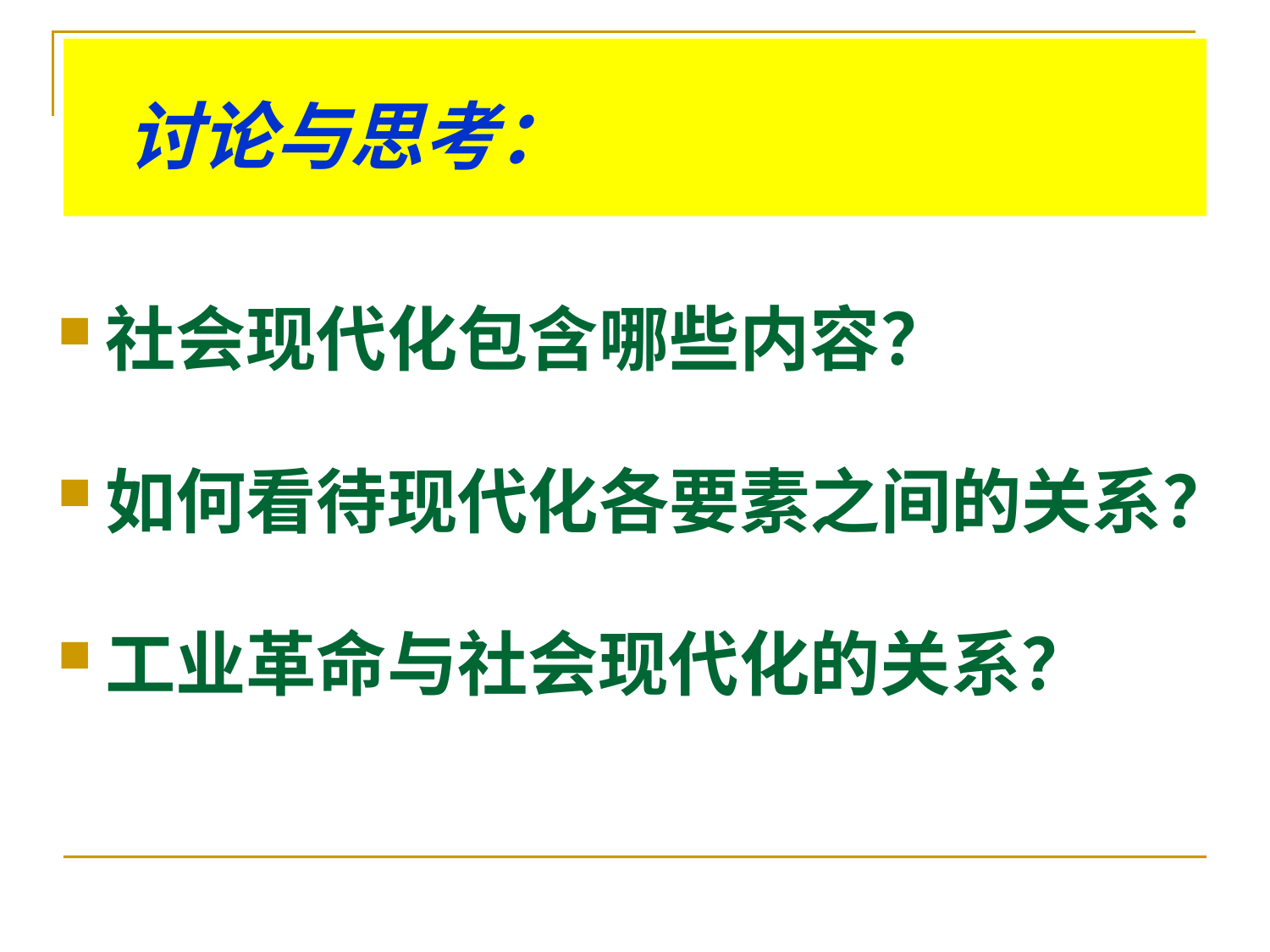

# 讨论与思考：
社会现代化包含哪些内容？
如何看待现代化各要素之间的关系？
工业革命与社会现代化的关系？
18